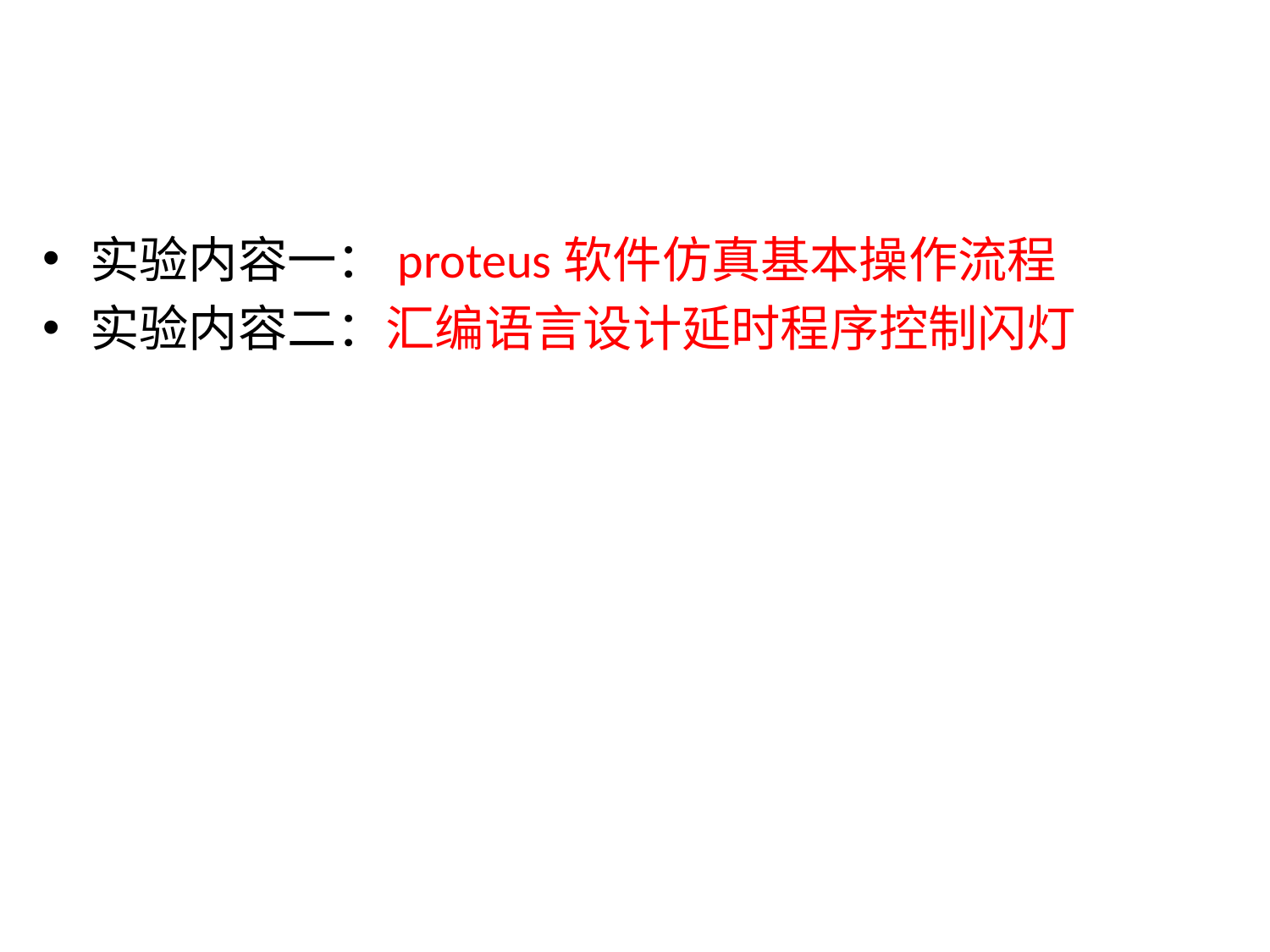

#
实验内容一：proteus软件仿真基本操作流程
实验内容二：汇编语言设计延时程序控制闪灯